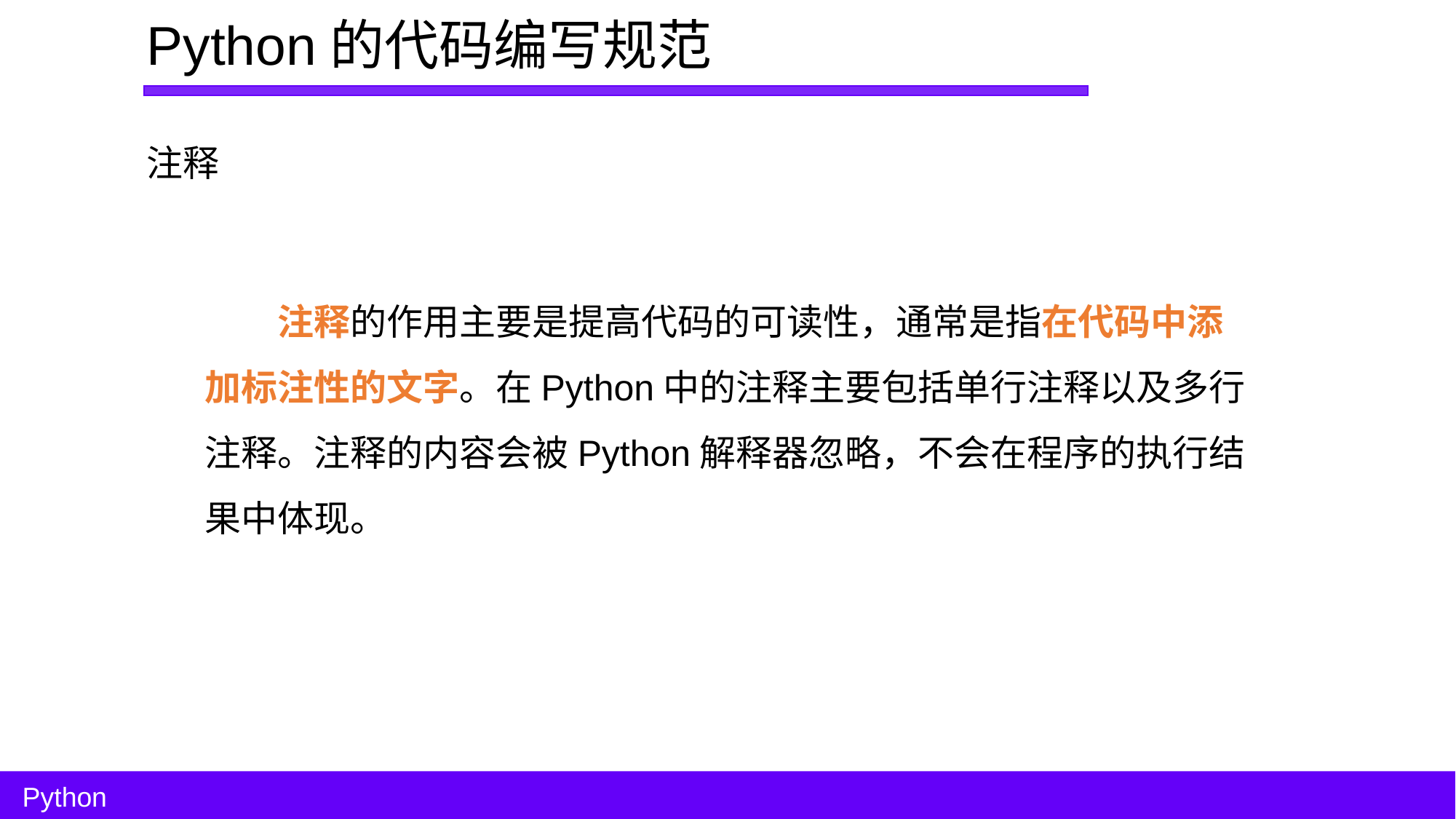

Python的代码编写规范
注释
注释的作用主要是提高代码的可读性，通常是指在代码中添加标注性的文字。在Python中的注释主要包括单行注释以及多行注释。注释的内容会被Python解释器忽略，不会在程序的执行结果中体现。